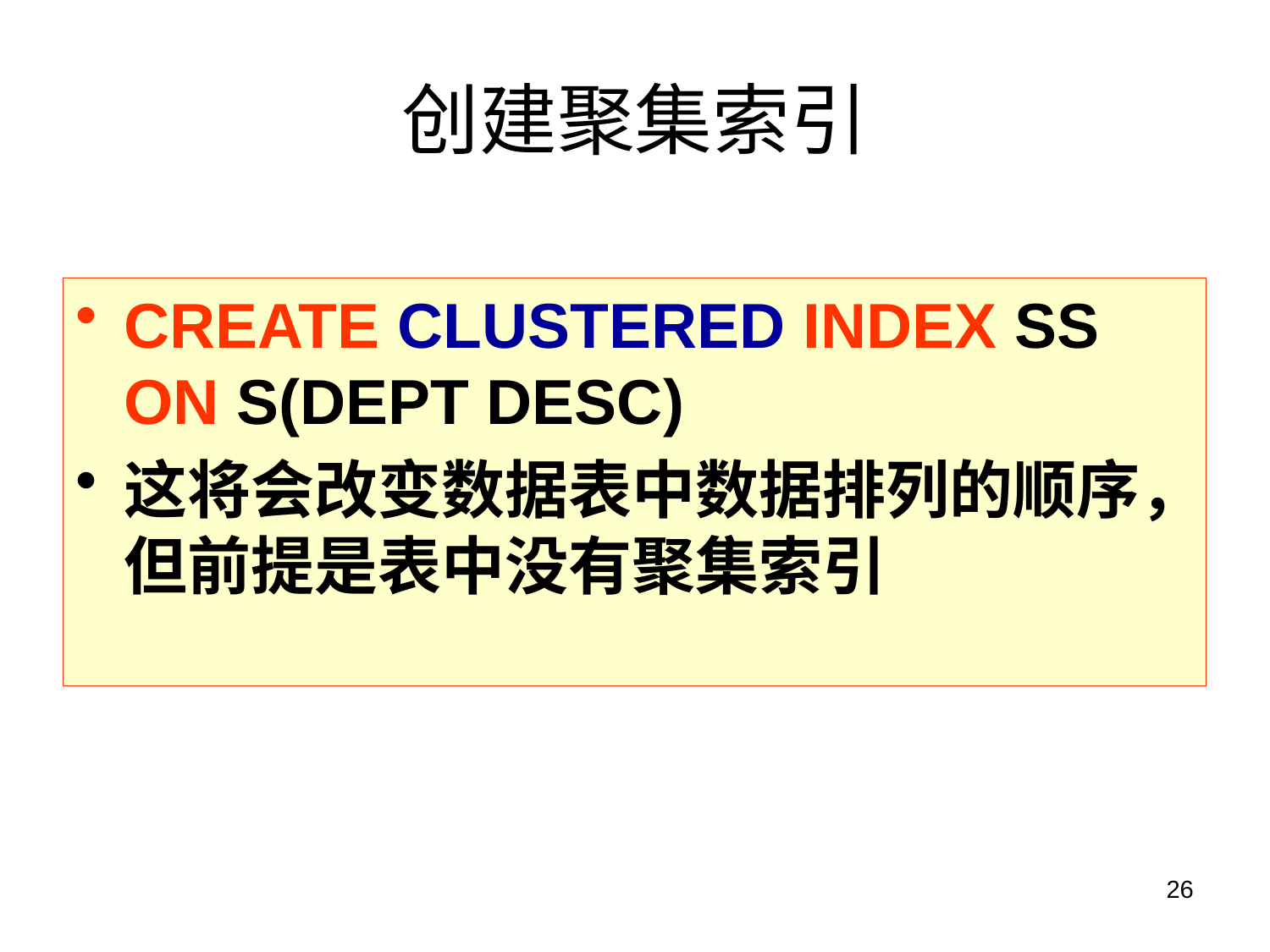

# 创建聚集索引
CREATE CLUSTERED INDEX SS ON S(DEPT DESC)
这将会改变数据表中数据排列的顺序，但前提是表中没有聚集索引
26